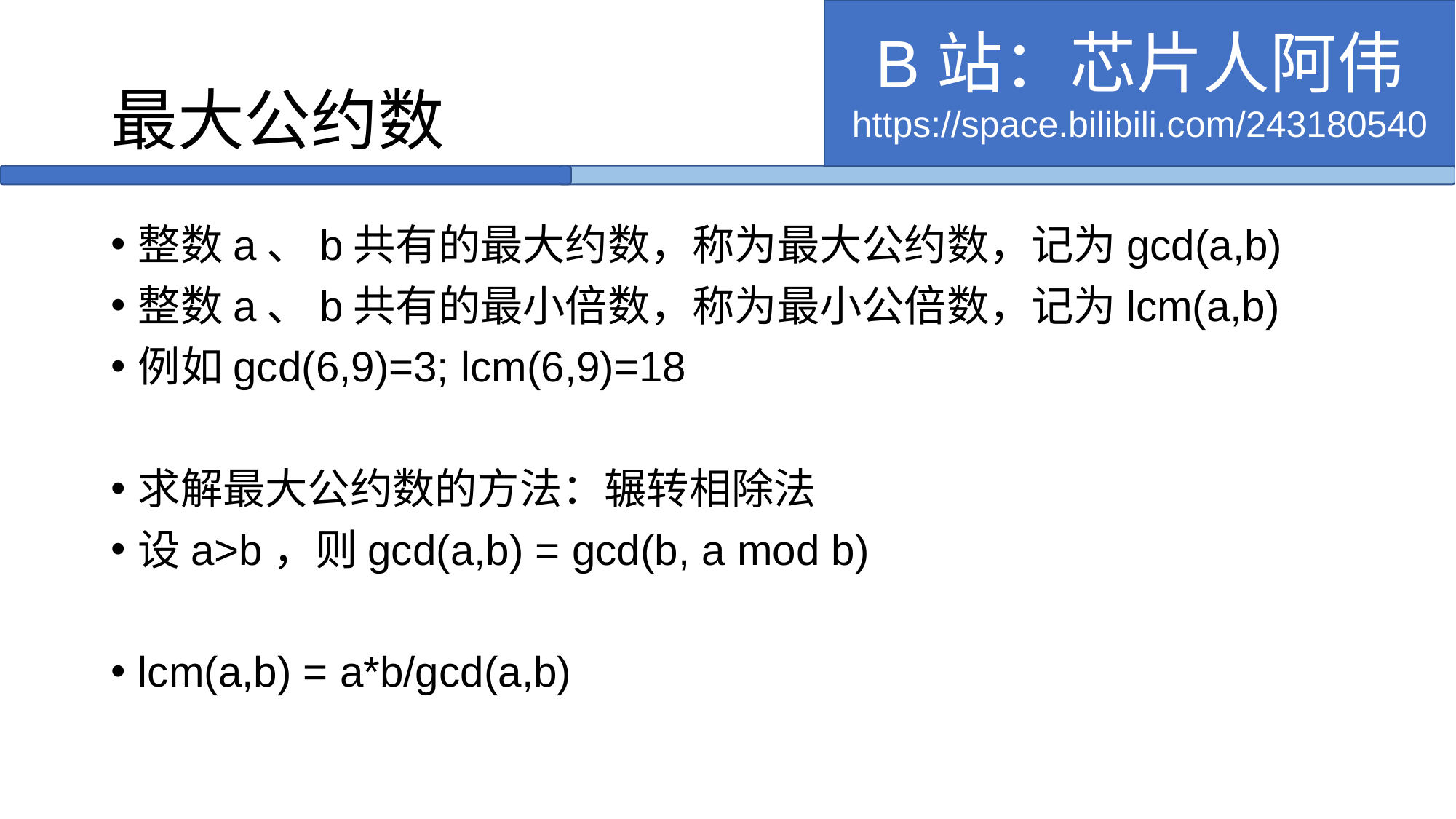

B站：芯片人阿伟
https://space.bilibili.com/243180540
# 最大公约数

整数a、b共有的最大约数，称为最大公约数，记为gcd(a,b)
整数a、b共有的最小倍数，称为最小公倍数，记为lcm(a,b)
例如gcd(6,9)=3; lcm(6,9)=18

求解最大公约数的方法：辗转相除法
设a>b，则gcd(a,b) = gcd(b, a mod b)

lcm(a,b) = a*b/gcd(a,b)